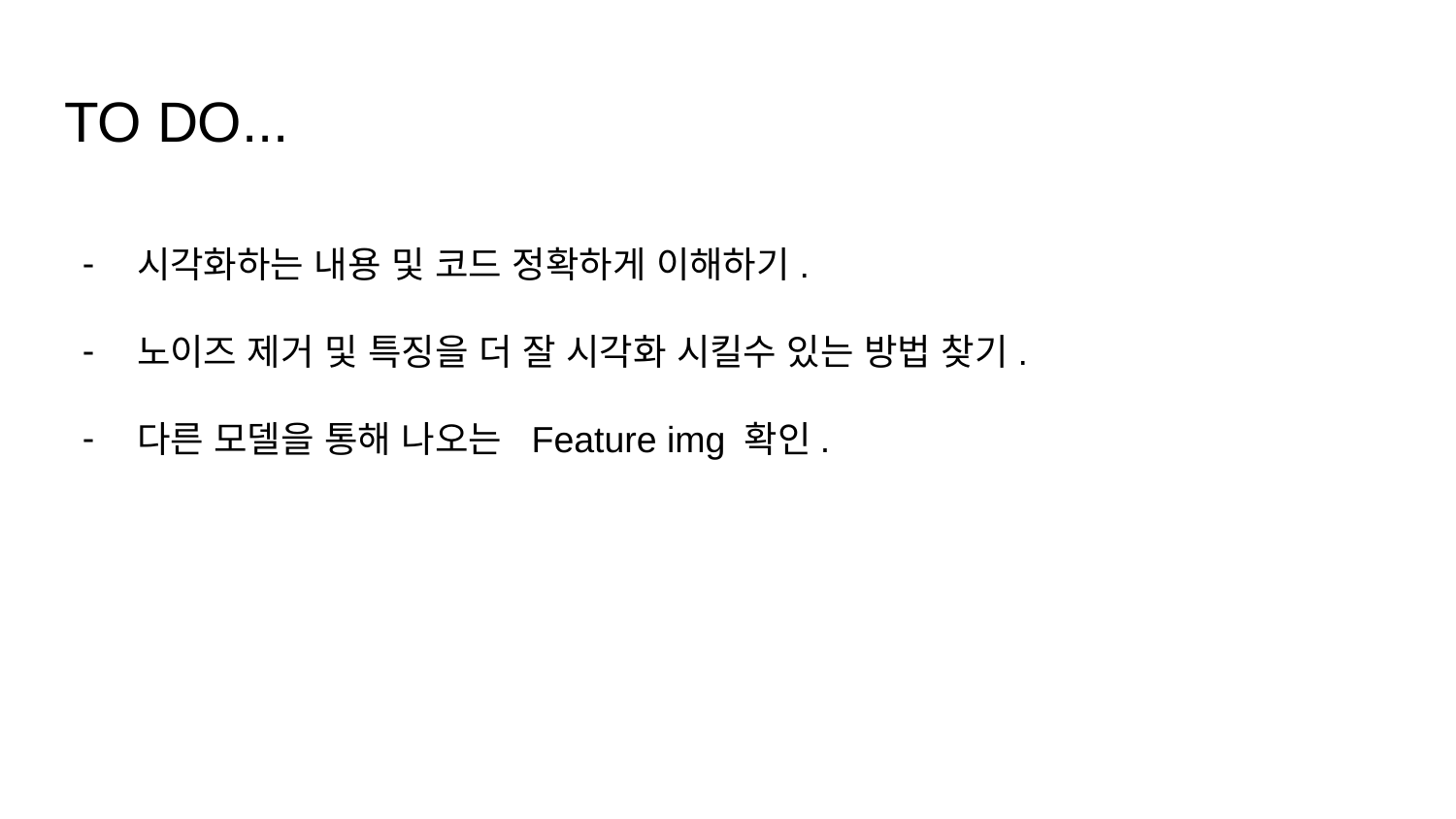

# TO DO...
시각화하는 내용 및 코드 정확하게 이해하기.
노이즈 제거 및 특징을 더 잘 시각화 시킬수 있는 방법 찾기.
다른 모델을 통해 나오는  Feature img 확인.